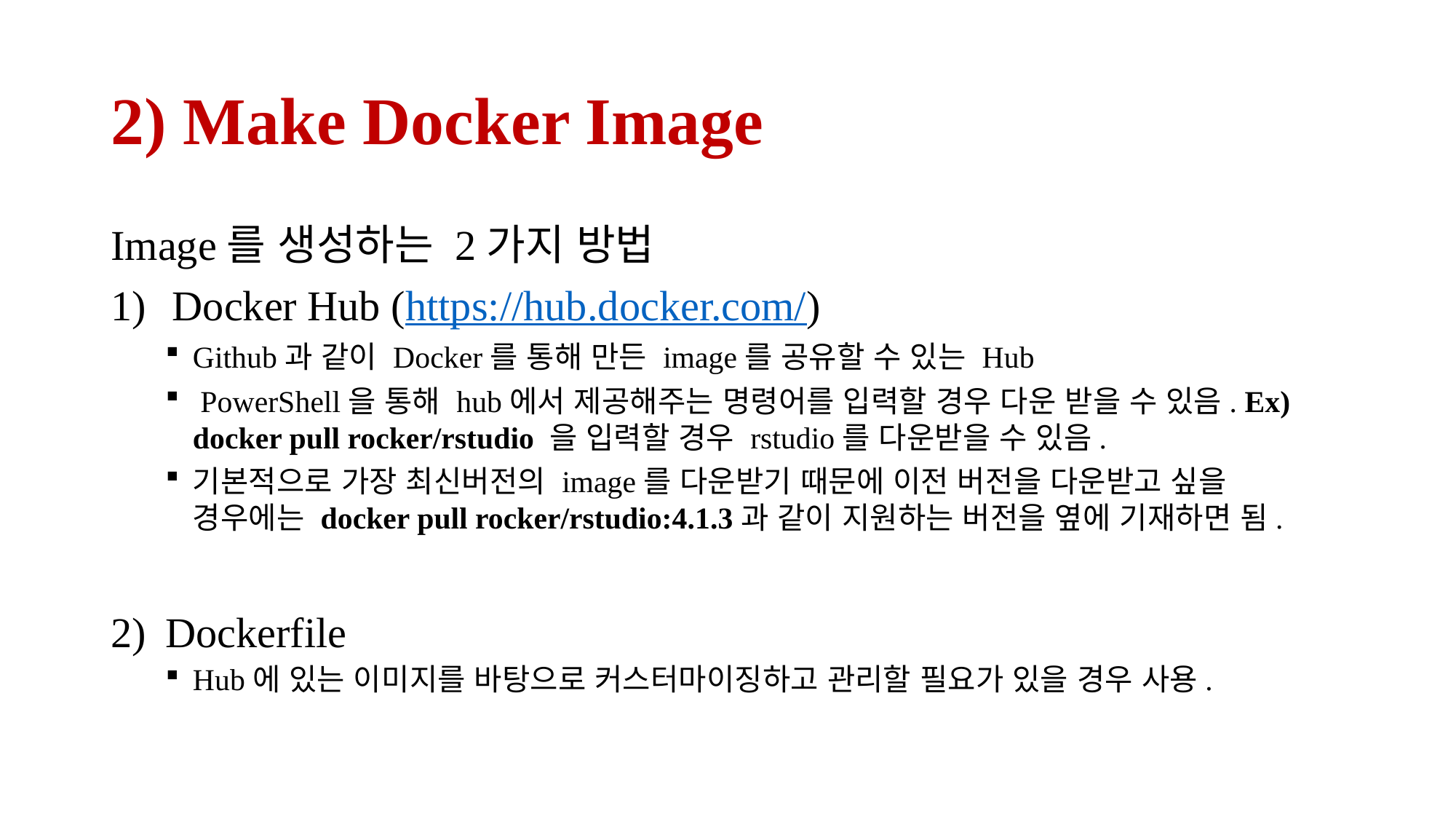

# 2) Make Docker Image
Image를 생성하는 2가지 방법
Docker Hub (https://hub.docker.com/)
Github과 같이 Docker를 통해 만든 image를 공유할 수 있는 Hub
 PowerShell을 통해 hub에서 제공해주는 명령어를 입력할 경우 다운 받을 수 있음. Ex) docker pull rocker/rstudio 을 입력할 경우 rstudio를 다운받을 수 있음.
기본적으로 가장 최신버전의 image를 다운받기 때문에 이전 버전을 다운받고 싶을 경우에는 docker pull rocker/rstudio:4.1.3과 같이 지원하는 버전을 옆에 기재하면 됨.

Dockerfile
Hub에 있는 이미지를 바탕으로 커스터마이징하고 관리할 필요가 있을 경우 사용.